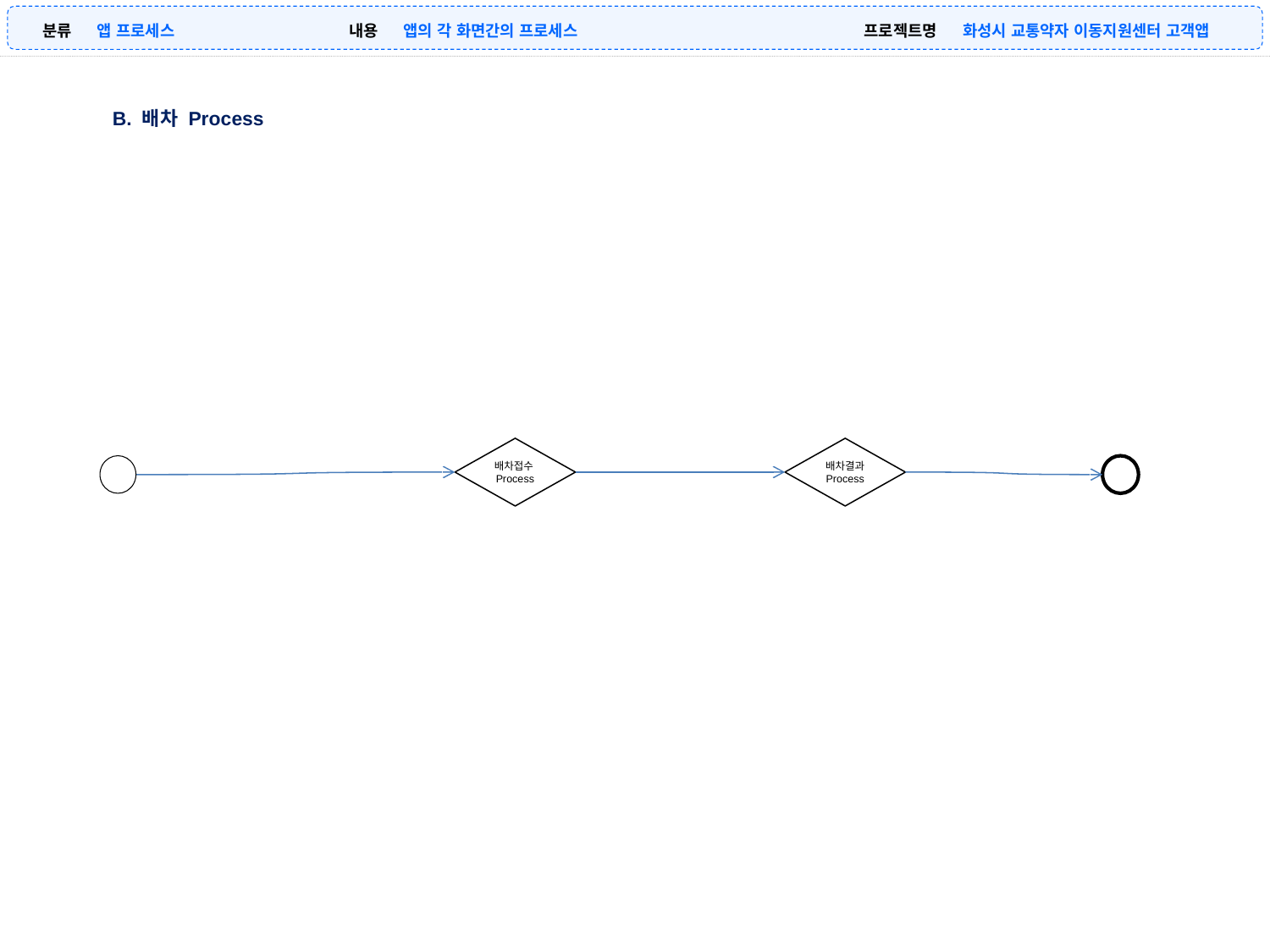

| 분류 | 앱 프로세스 |
| --- | --- |
| 내용 | 앱의 각 화면간의 프로세스 |
| --- | --- |
| 프로젝트명 | 화성시 교통약자 이동지원센터 고객앱 |
| --- | --- |
B. 배차 Process
배차접수Process
배차결과
Process